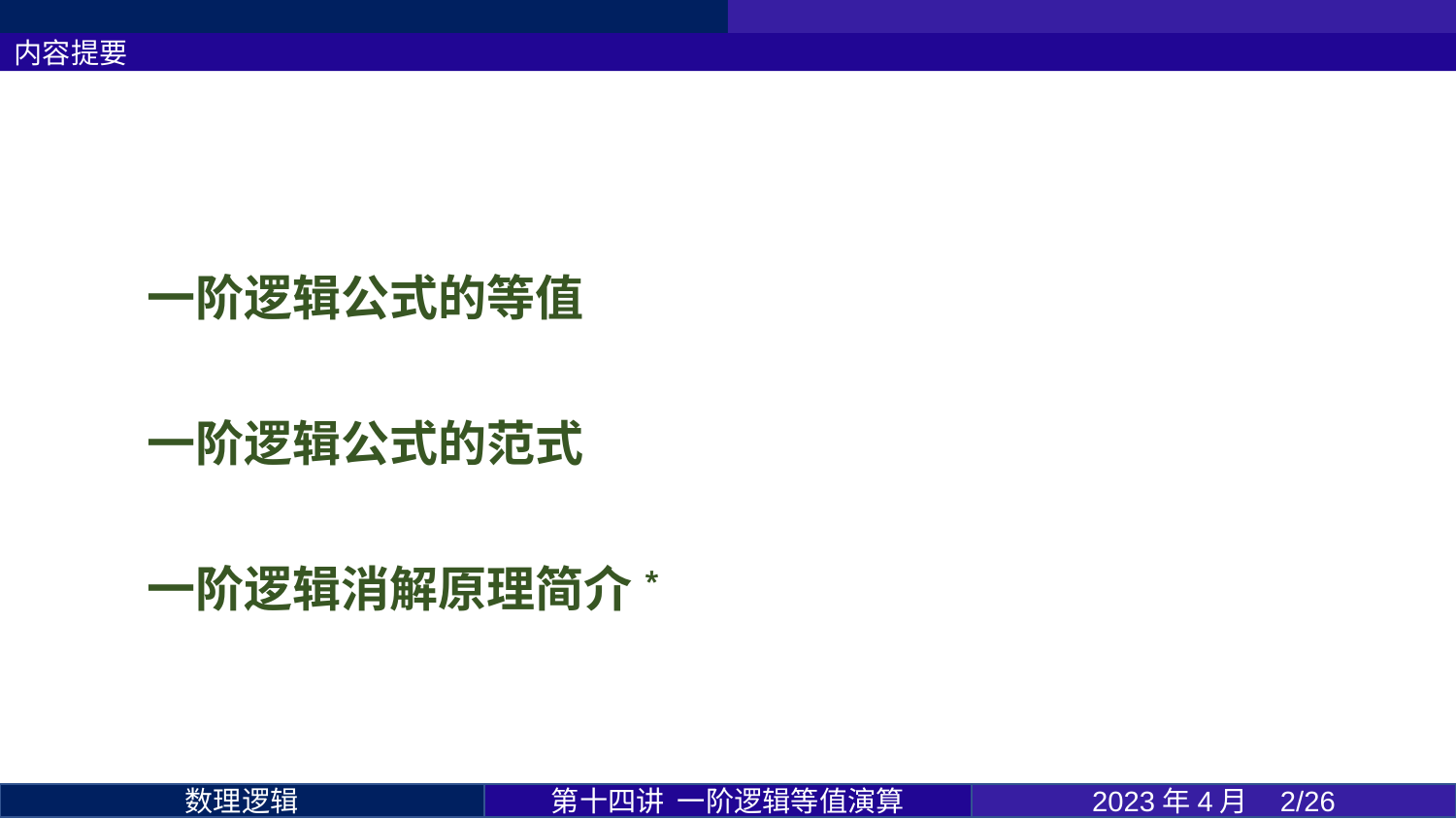

内容提要
一阶逻辑公式的等值
一阶逻辑公式的范式
一阶逻辑消解原理简介*
第十四讲  一阶逻辑等值演算
2023年4月    2/26
数理逻辑